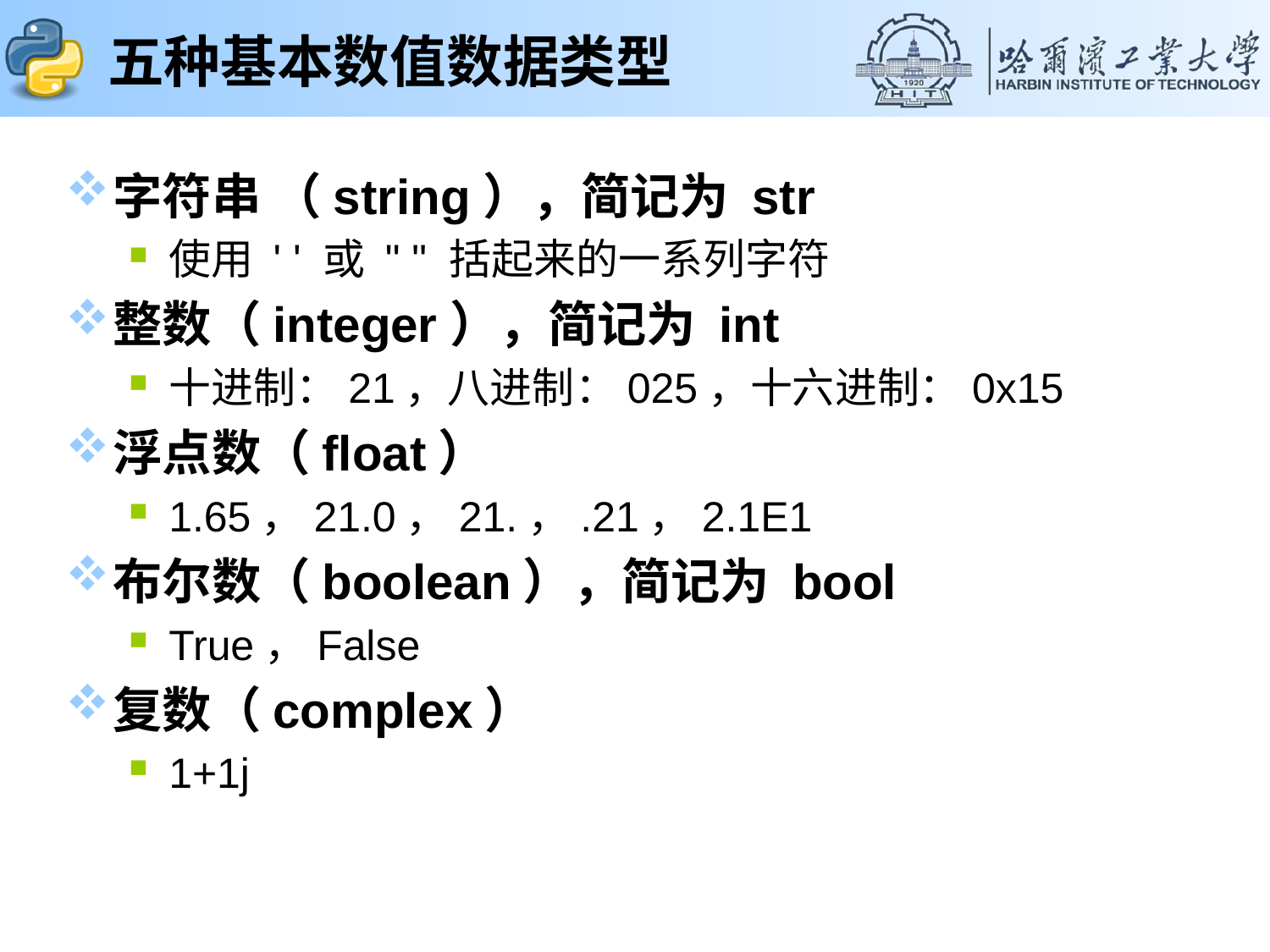

# 五种基本数值数据类型
字符串 （string），简记为 str
使用 ' ' 或 " " 括起来的一系列字符
整数（integer），简记为 int
十进制：21，八进制：025，十六进制：0x15
浮点数（float）
1.65，21.0，21.，.21，2.1E1
布尔数（boolean），简记为 bool
True，False
复数（complex）
1+1j